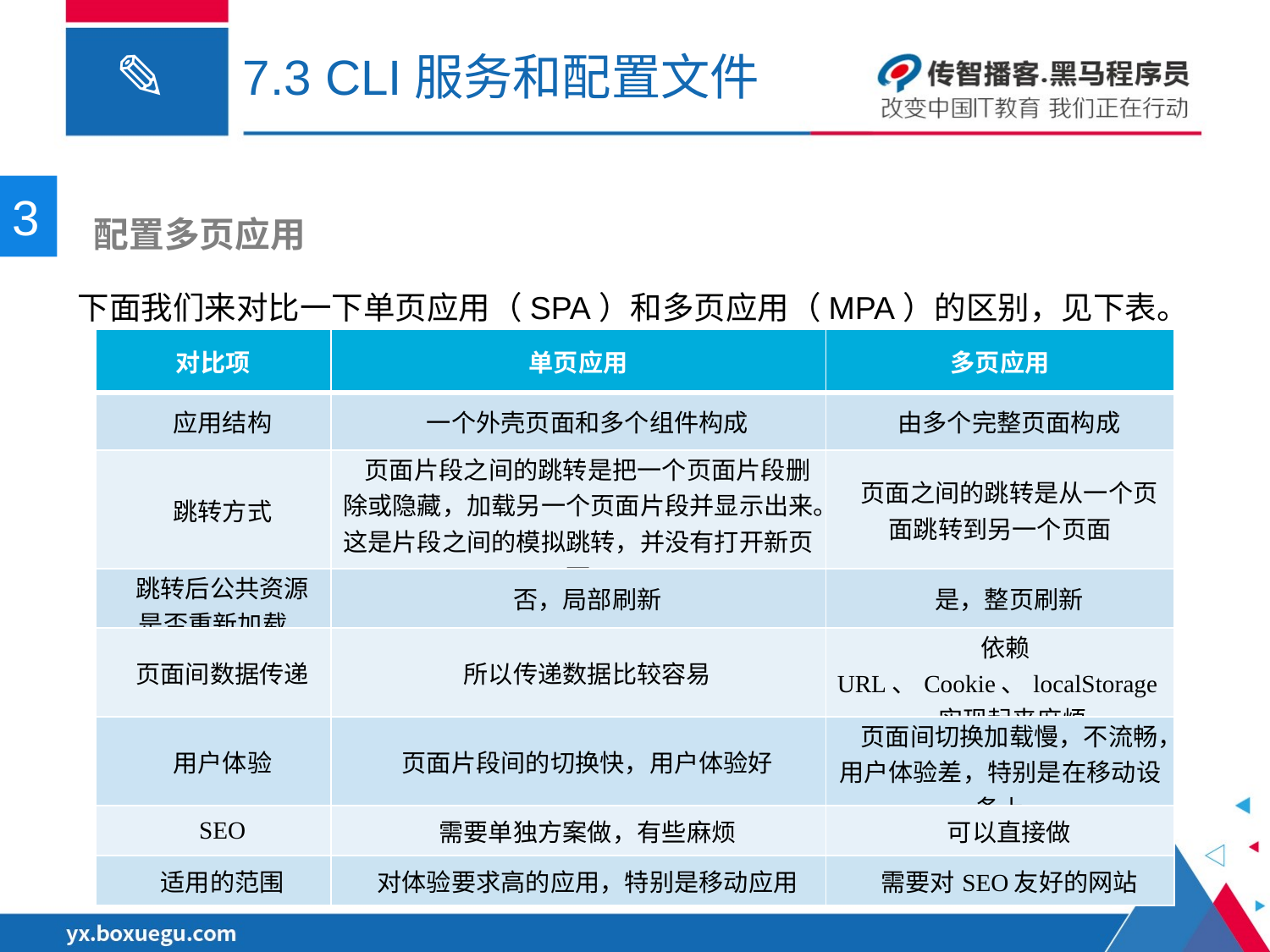

# 7.3 CLI服务和配置文件

3
  配置多页应用
下面我们来对比一下单页应用（SPA）和多页应用（MPA）的区别，见下表。
| 对比项 | 单页应用 | 多页应用 |
| --- | --- | --- |
| 应用结构 | 一个外壳页面和多个组件构成 | 由多个完整页面构成 |
| 跳转方式 | 页面片段之间的跳转是把一个页面片段删除或隐藏，加载另一个页面片段并显示出来。这是片段之间的模拟跳转，并没有打开新页面 | 页面之间的跳转是从一个页面跳转到另一个页面 |
| 跳转后公共资源是否重新加载 | 否，局部刷新 | 是，整页刷新 |
| 页面间数据传递 | 所以传递数据比较容易 | 依赖URL、Cookie、localStorage，实现起来麻烦 |
| 用户体验 | 页面片段间的切换快，用户体验好 | 页面间切换加载慢，不流畅，用户体验差，特别是在移动设备上 |
| SEO | 需要单独方案做，有些麻烦 | 可以直接做 |
| 适用的范围 | 对体验要求高的应用，特别是移动应用 | 需要对SEO友好的网站 |